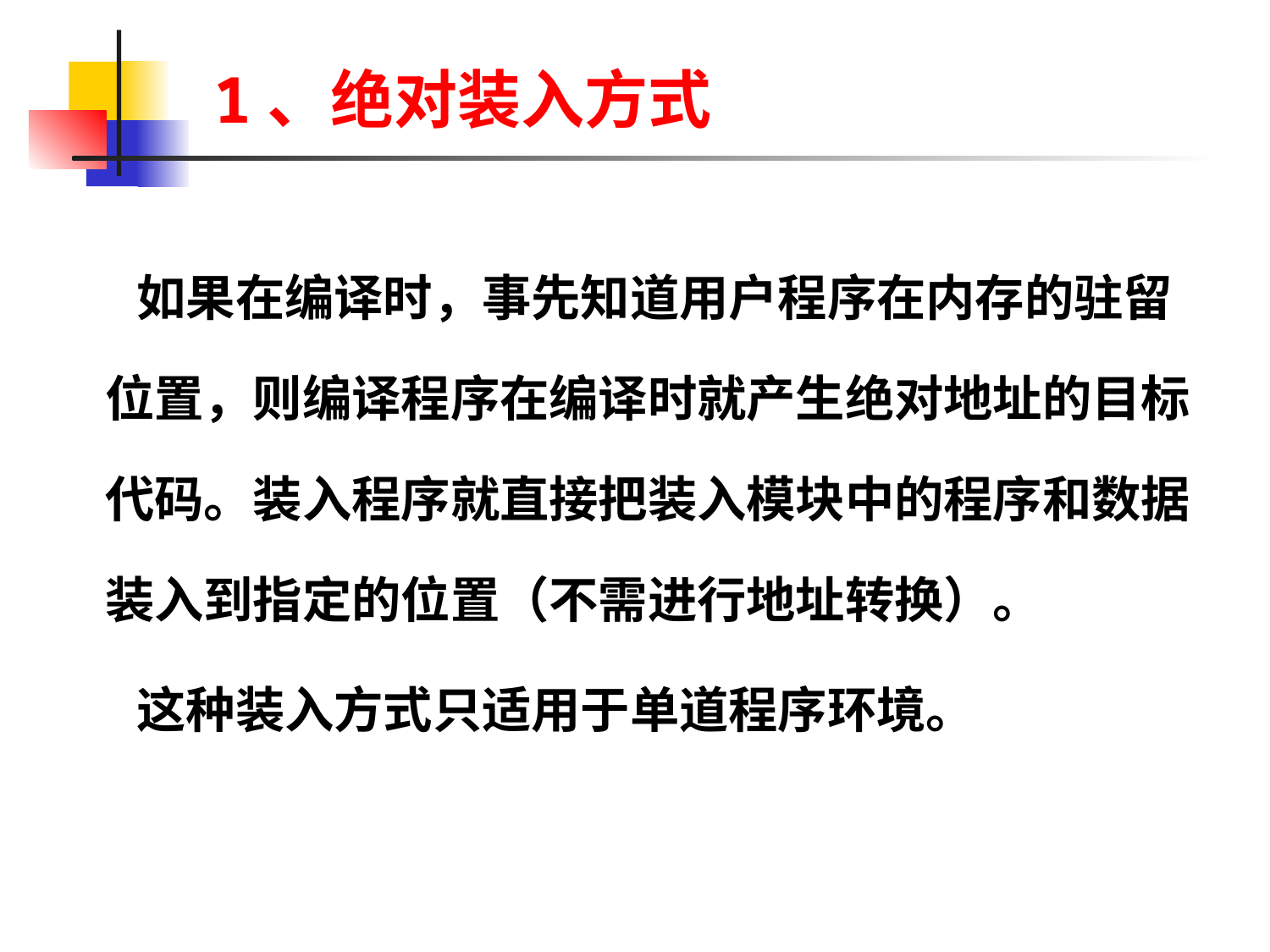

# 1、绝对装入方式
      如果在编译时，事先知道用户程序在内存的驻留位置，则编译程序在编译时就产生绝对地址的目标代码。装入程序就直接把装入模块中的程序和数据装入到指定的位置（不需进行地址转换）。
      这种装入方式只适用于单道程序环境。